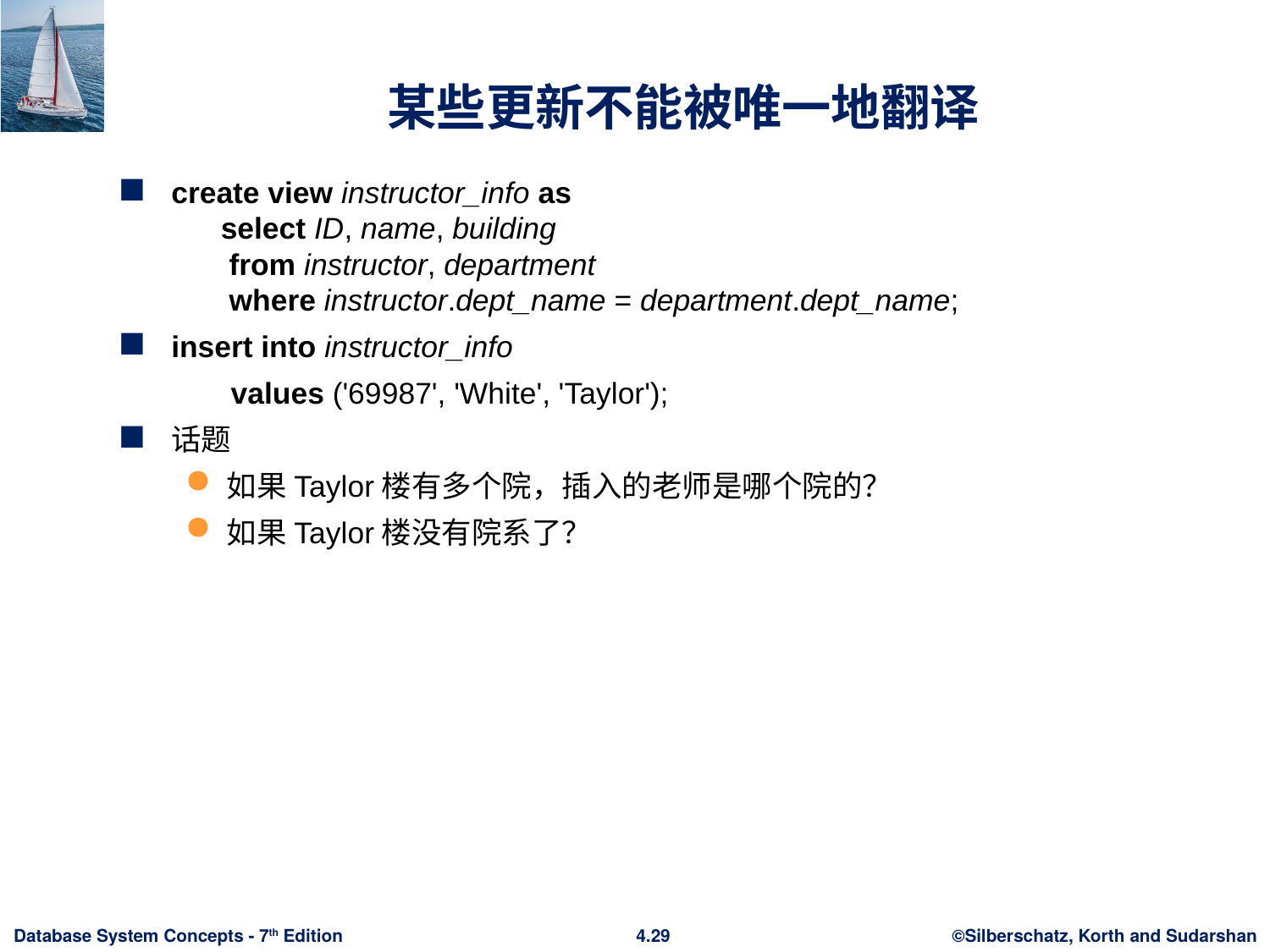

# 某些更新不能被唯一地翻译
create view instructor_info as
      select ID, name, building
       from instructor, department
       where instructor.dept_name = department.dept_name;
insert into instructor_info
             values ('69987', 'White', 'Taylor');
话题
如果Taylor楼有多个院，插入的老师是哪个院的？
如果Taylor楼没有院系了？